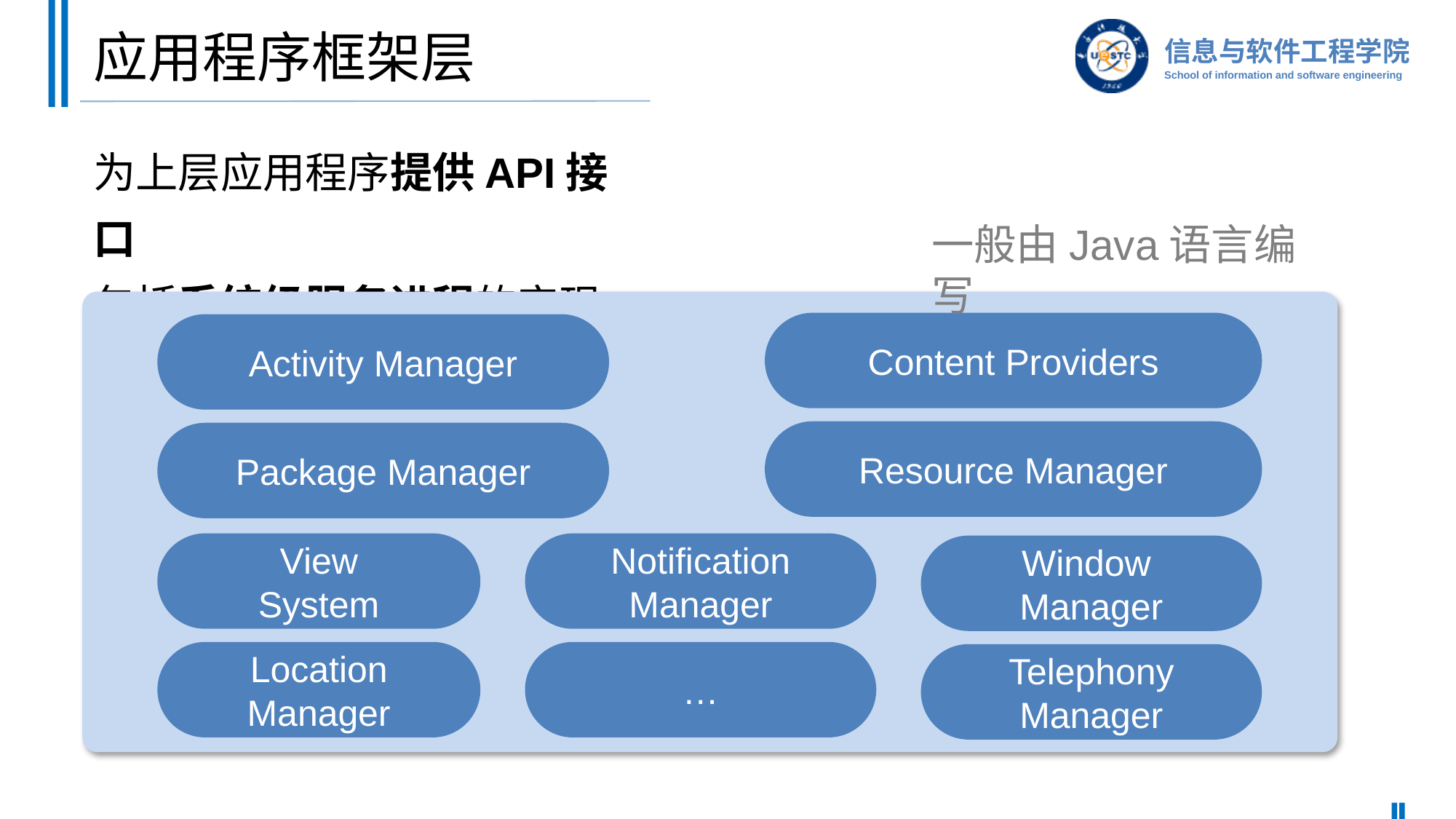

# 应用程序框架层
为上层应用程序提供API接口
包括系统级服务进程的实现

一般由Java语言编写

Content Providers
Resource Manager
Activity Manager
Package Manager
View
System
Location
Manager
Notification
Manager
…
Window
Manager
Telephony
Manager